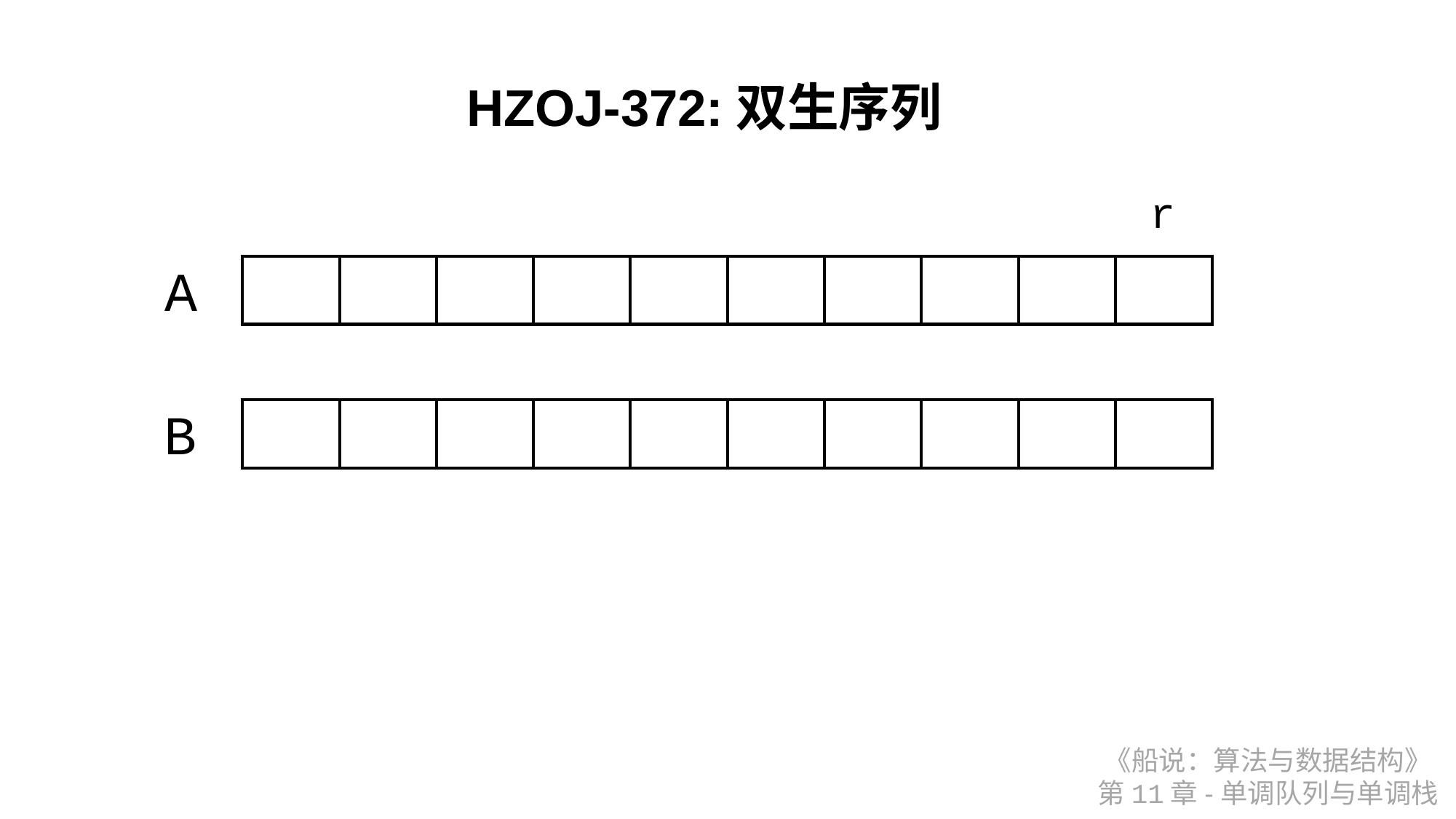

HZOJ-372:双生序列
r
A
|  |  |  |  |  |  |  |  |  |  |
| --- | --- | --- | --- | --- | --- | --- | --- | --- | --- |
B
|  |  |  |  |  |  |  |  |  |  |
| --- | --- | --- | --- | --- | --- | --- | --- | --- | --- |